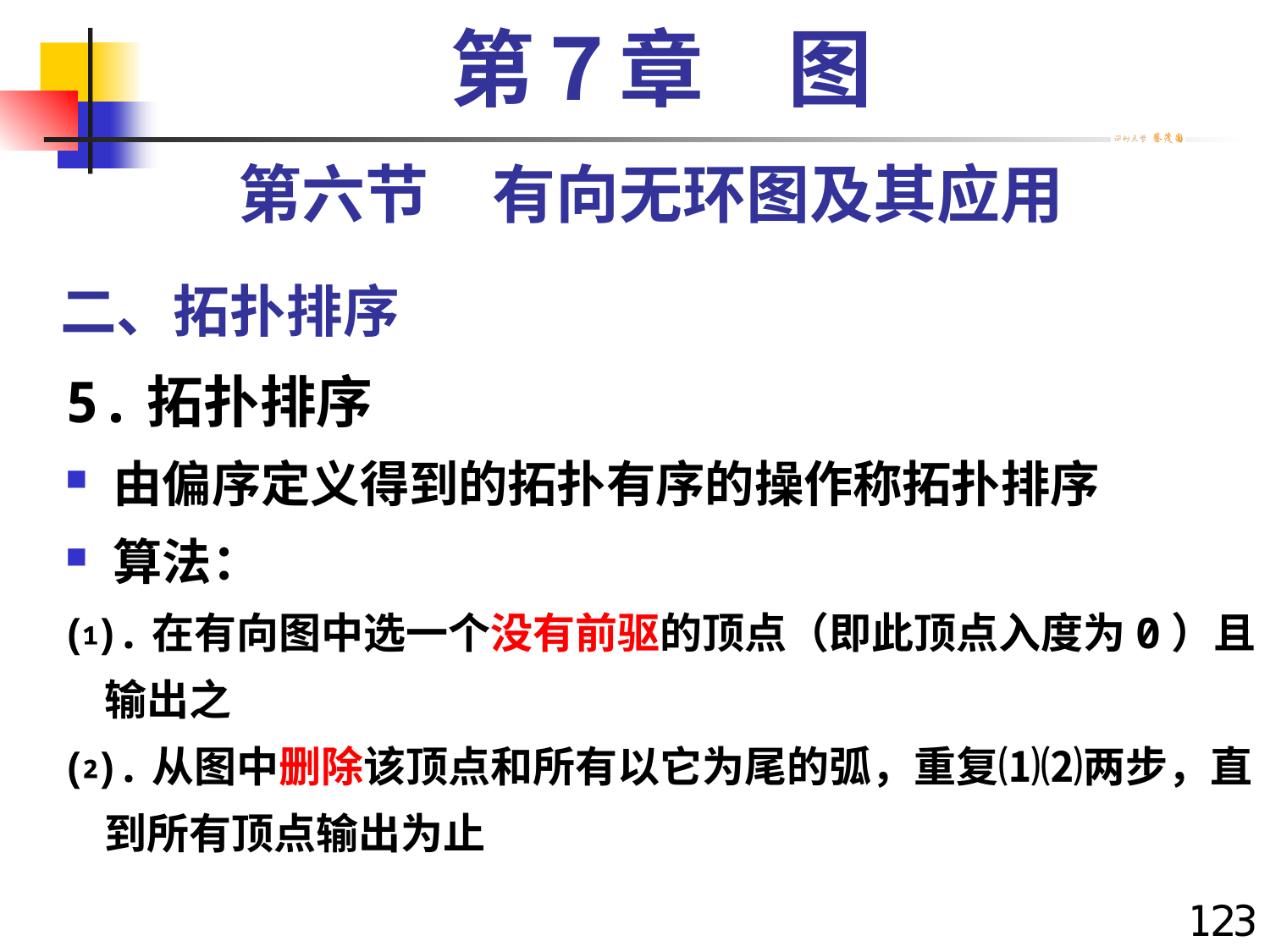

第７章　图
第六节　有向无环图及其应用
# 二、拓扑排序
5.拓扑排序
由偏序定义得到的拓扑有序的操作称拓扑排序
算法：
⑴.在有向图中选一个没有前驱的顶点（即此顶点入度为0）且
   输出之
⑵.从图中删除该顶点和所有以它为尾的弧，重复⑴⑵两步，直
   到所有顶点输出为止
123